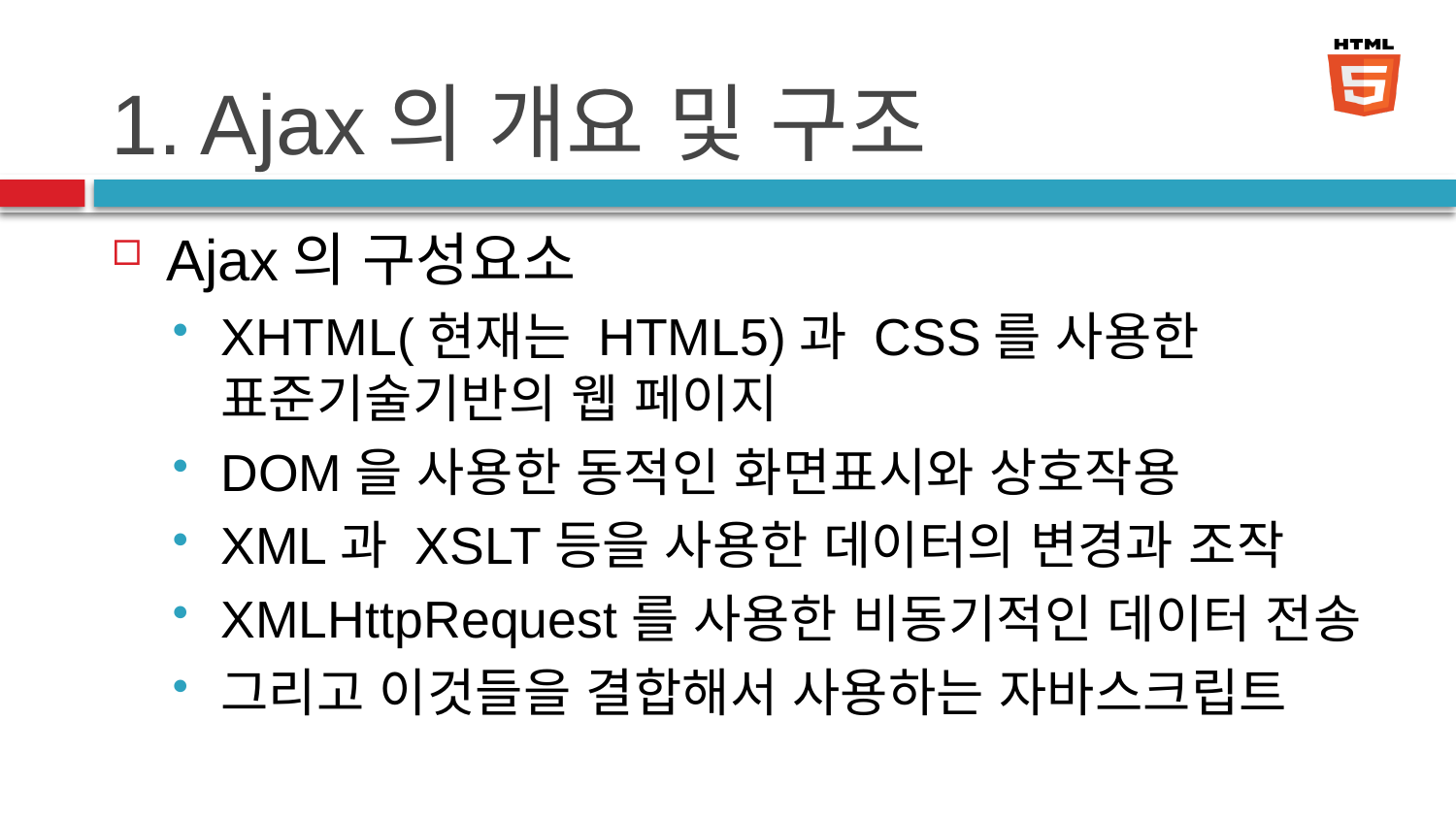

# 1. Ajax의 개요 및 구조
Ajax의 구성요소
XHTML(현재는 HTML5)과 CSS를 사용한 표준기술기반의 웹 페이지
DOM을 사용한 동적인 화면표시와 상호작용
XML과 XSLT등을 사용한 데이터의 변경과 조작
XMLHttpRequest를 사용한 비동기적인 데이터 전송
그리고 이것들을 결합해서 사용하는 자바스크립트